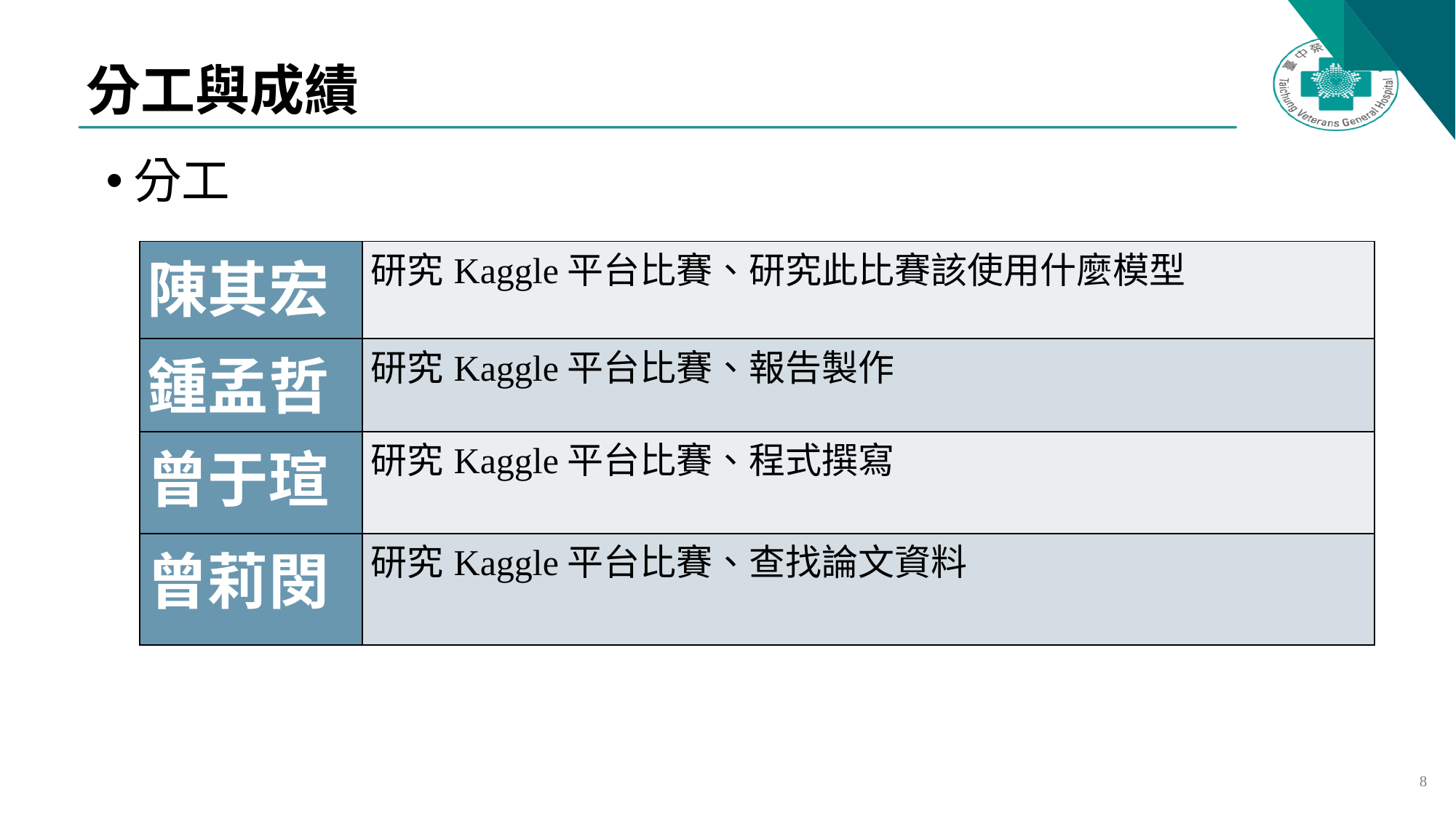

# 分工與成績

分工
| 陳其宏 | 研究Kaggle平台比賽、研究此比賽該使用什麼模型 |
| --- | --- |
| 鍾孟哲 | 研究Kaggle平台比賽、報告製作 |
| 曾于瑄 | 研究Kaggle平台比賽、程式撰寫 |
| 曾莉閔 | 研究Kaggle平台比賽、查找論文資料 |
8